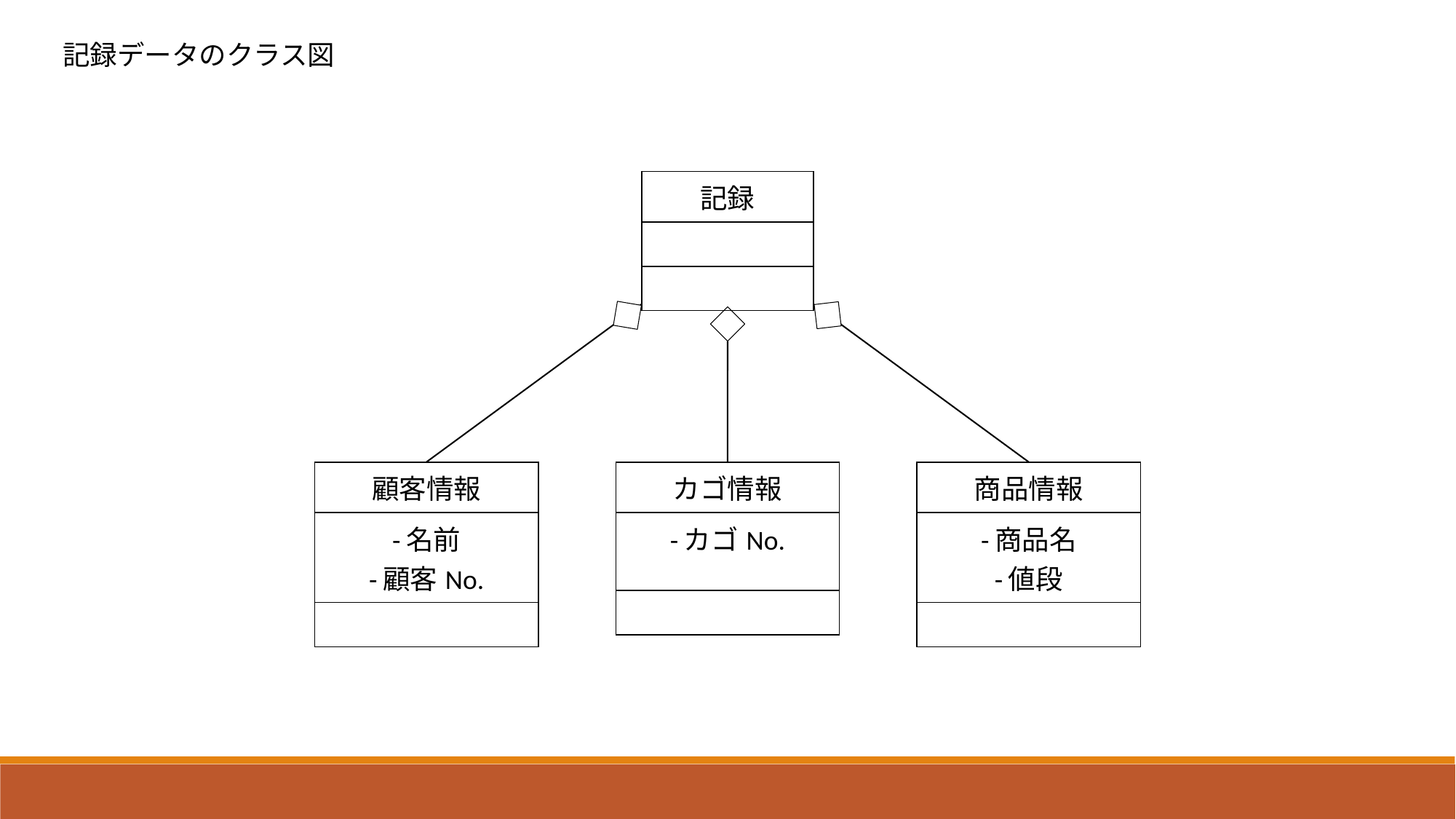

記録データのクラス図
| 記録 |
| --- |
|  |
|  |

| 顧客情報 |
| --- |
| -名前 -顧客No. |
|  |
| カゴ情報 |
| --- |
| -カゴNo. |
|  |
| 商品情報 |
| --- |
| -商品名 -値段 |
|  |